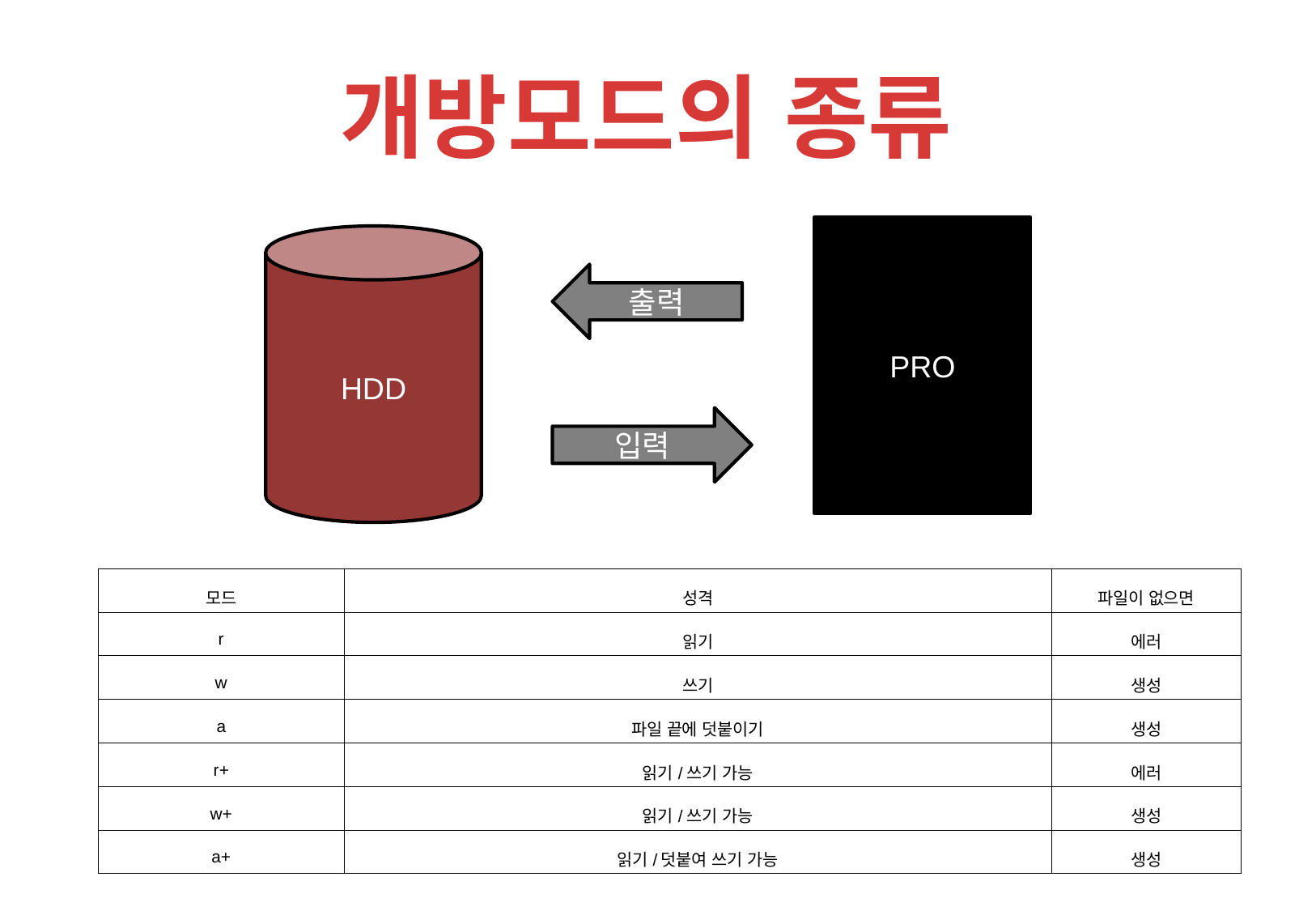

개방모드의 종류
PRO
HDD
출력
입력
| 모드 | 성격 | 파일이 없으면 |
| --- | --- | --- |
| r | 읽기 | 에러 |
| w | 쓰기 | 생성 |
| a | 파일 끝에 덧붙이기 | 생성 |
| r+ | 읽기/쓰기 가능 | 에러 |
| w+ | 읽기/쓰기 가능 | 생성 |
| a+ | 읽기/덧붙여 쓰기 가능 | 생성 |